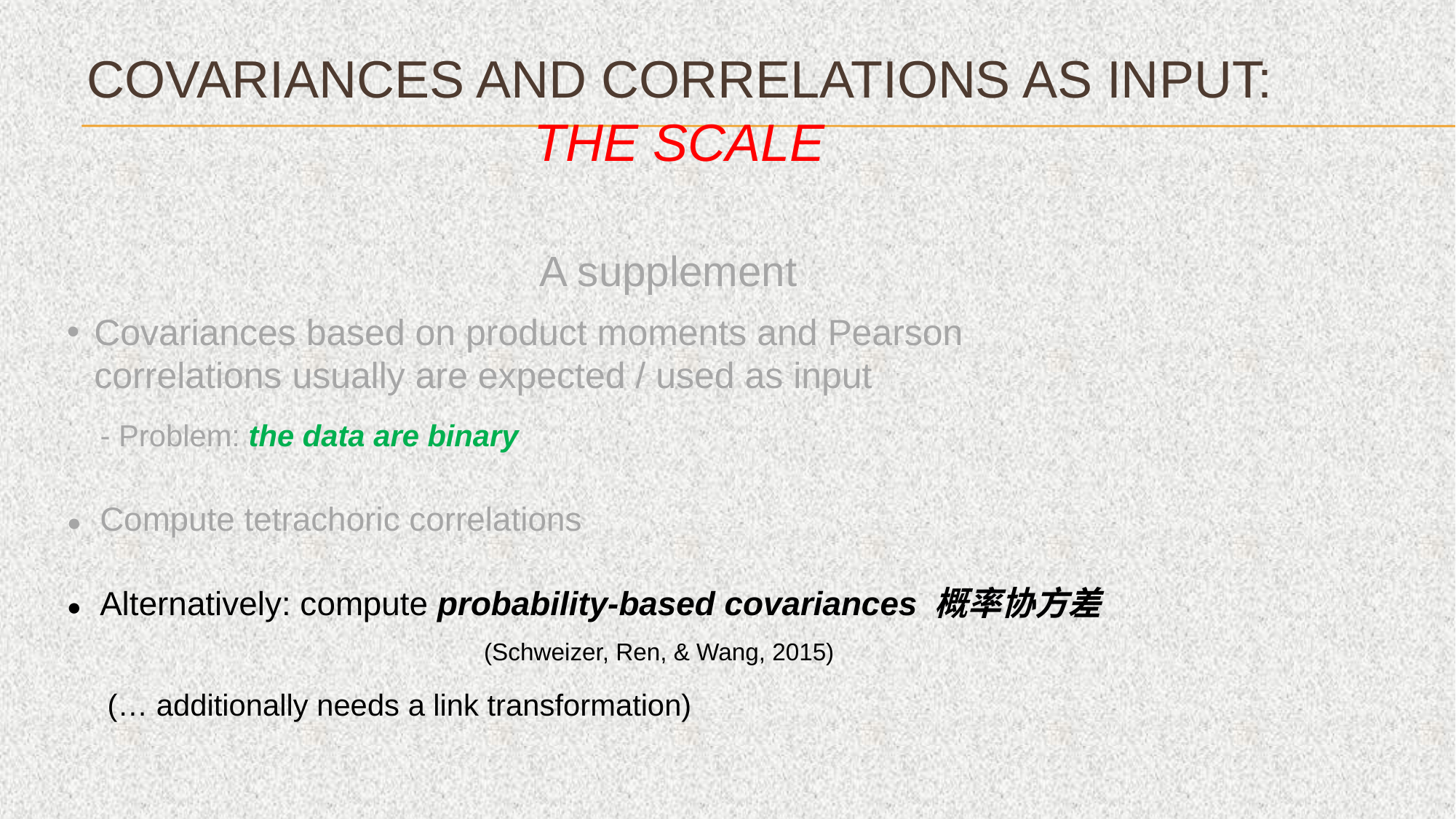

# Covariances and correlations as input: the scale
                                        A supplement
Covariances based on product moments and Pearson correlations usually are expected / used as input
    - Problem: the data are binary

●  Compute tetrachoric correlations

●  Alternatively: compute probability-based covariances 概率协方差
                                                              (Schweizer, Ren, & Wang, 2015)
    (… additionally needs a link transformation)